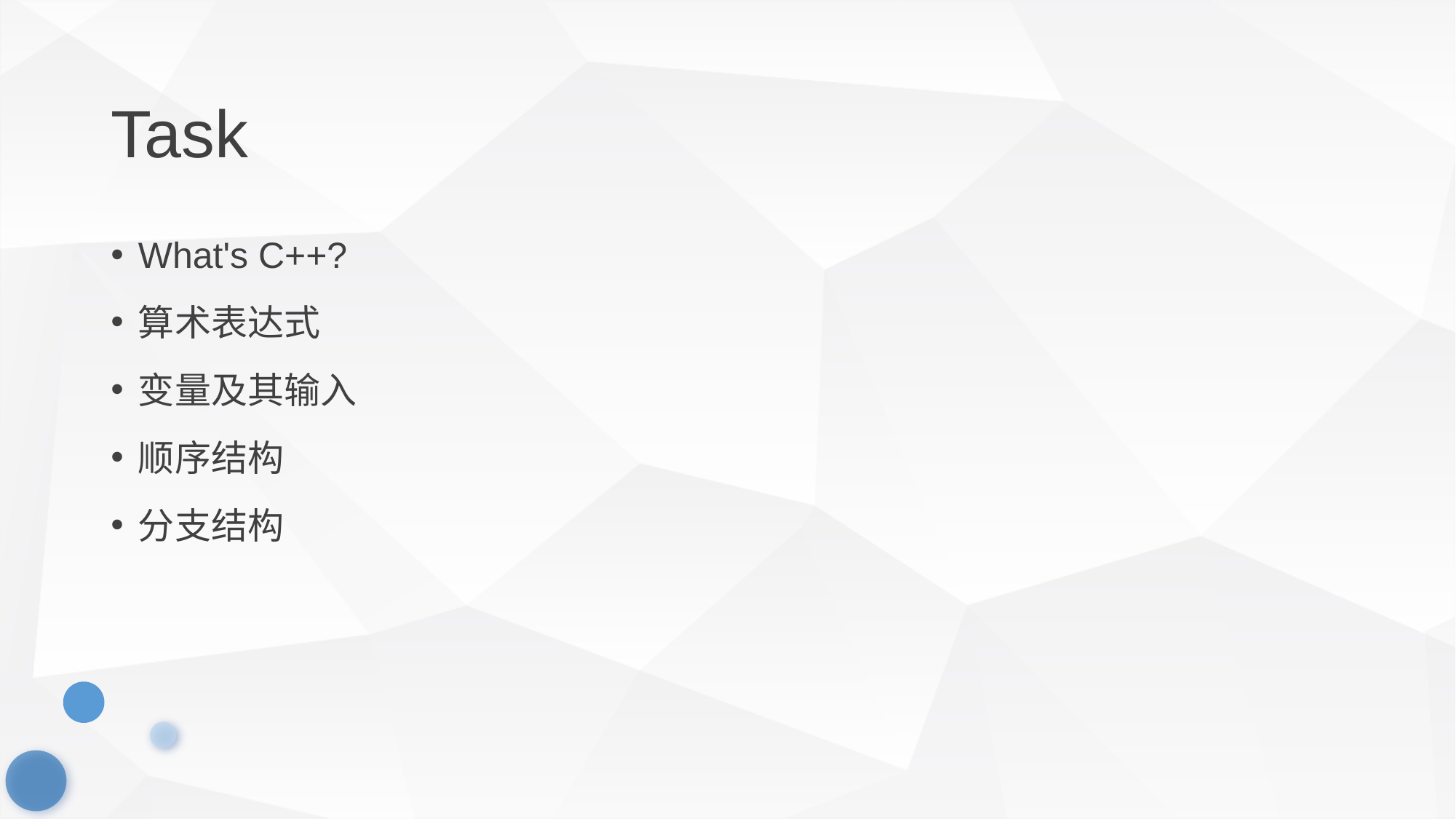

# Task
What's C++?
算术表达式
变量及其输入
顺序结构
分支结构